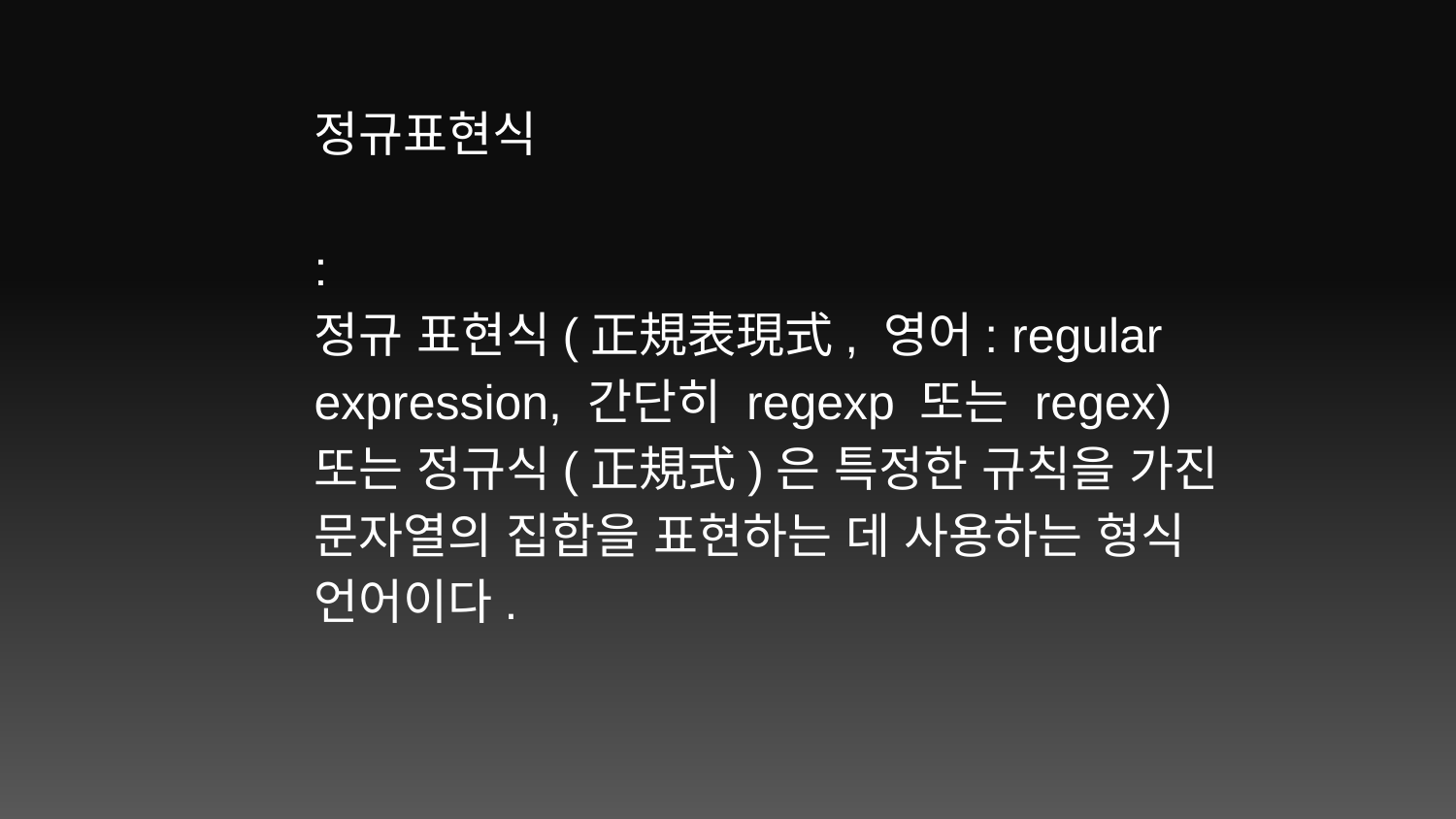

정규표현식

:
정규 표현식(正規表現式, 영어: regular expression, 간단히 regexp 또는 regex) 또는 정규식(正規式)은 특정한 규칙을 가진 문자열의 집합을 표현하는 데 사용하는 형식 언어이다.